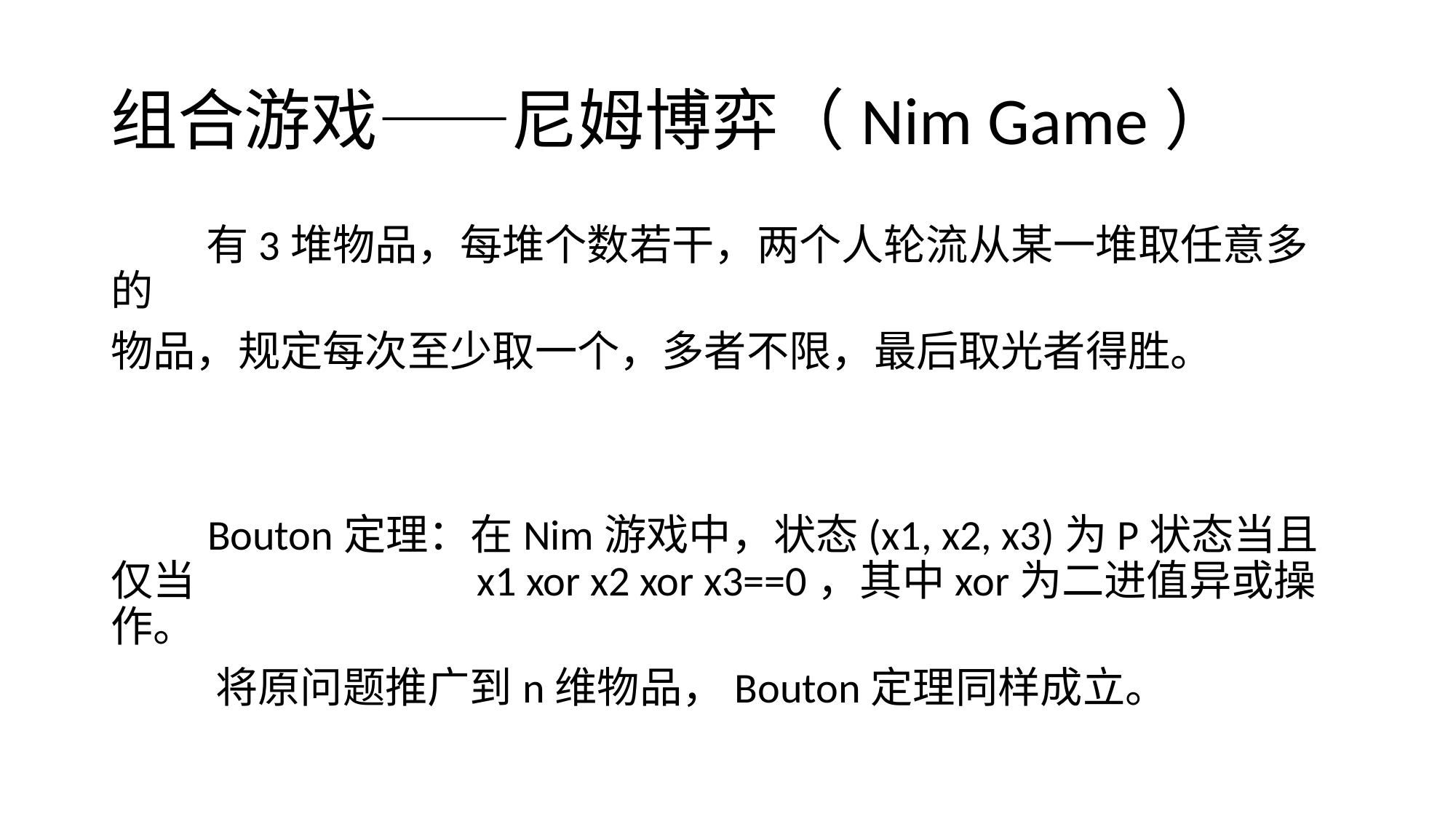

# 组合游戏——尼姆博弈（Nim Game）
         有3堆物品，每堆个数若干，两个人轮流从某一堆取任意多的
物品，规定每次至少取一个，多者不限，最后取光者得胜。

          Bouton定理：在Nim游戏中，状态(x1, x2, x3)为P状态当且仅当			   x1 xor x2 xor x3==0，其中xor为二进值异或操作。
          将原问题推广到n维物品，Bouton定理同样成立。